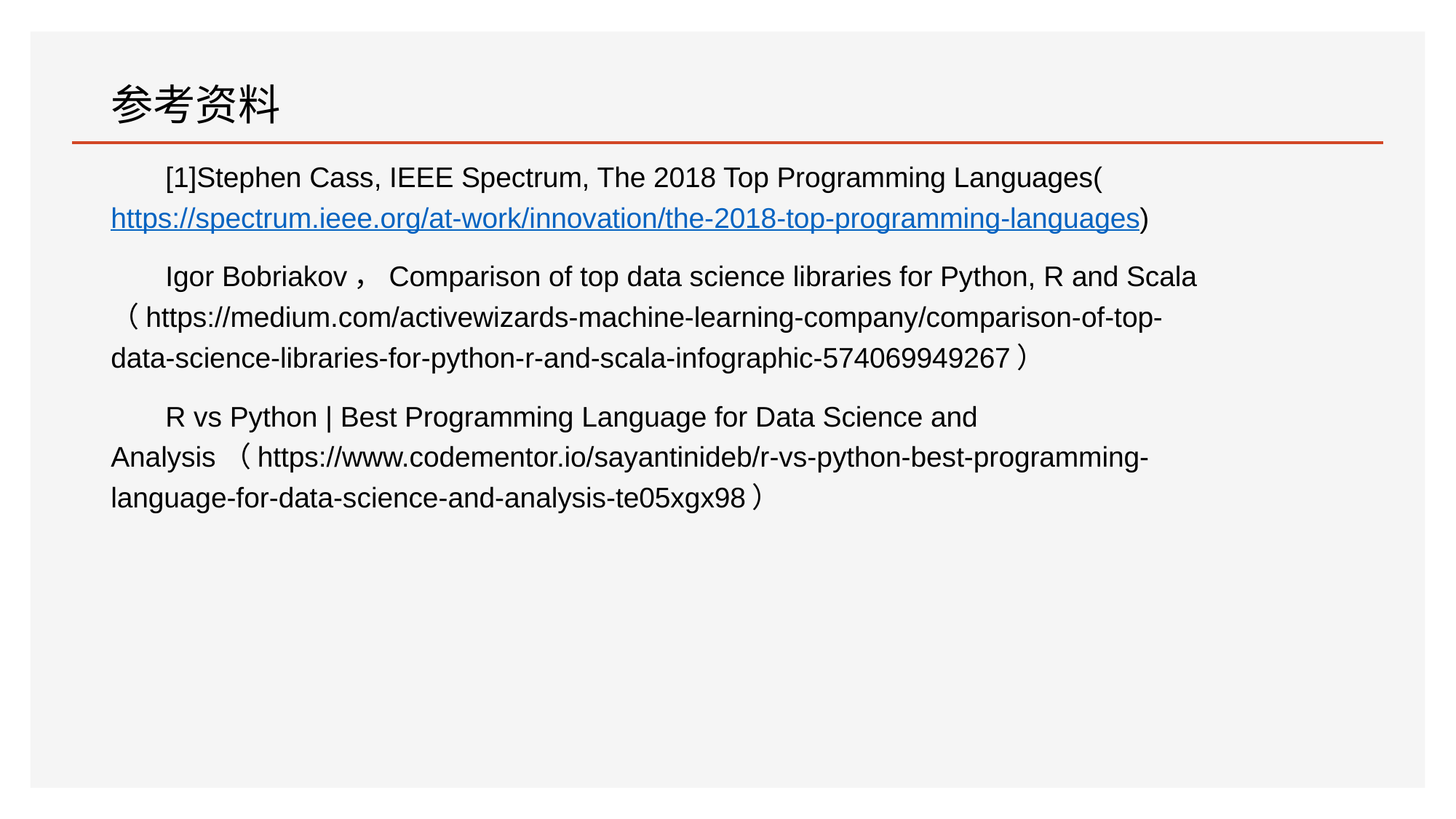

# 参考资料
[1]Stephen Cass, IEEE Spectrum, The 2018 Top Programming Languages(https://spectrum.ieee.org/at-work/innovation/the-2018-top-programming-languages)
Igor Bobriakov，Comparison of top data science libraries for Python, R and Scala （https://medium.com/activewizards-machine-learning-company/comparison-of-top-data-science-libraries-for-python-r-and-scala-infographic-574069949267）
R vs Python | Best Programming Language for Data Science and Analysis（https://www.codementor.io/sayantinideb/r-vs-python-best-programming-language-for-data-science-and-analysis-te05xgx98）

13